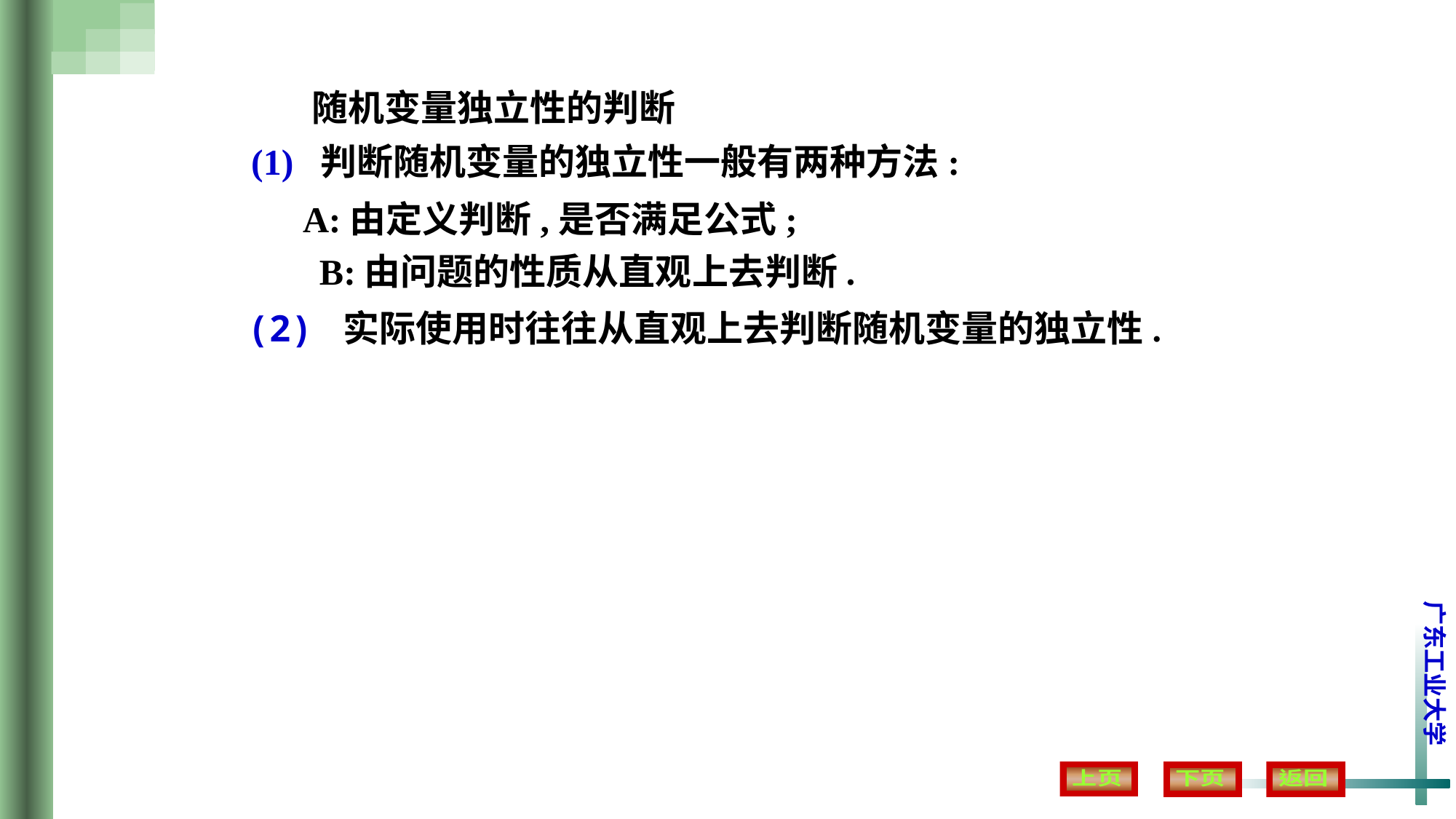

随机变量独立性的判断
(1)  判断随机变量的独立性一般有两种方法:
 A:由定义判断,是否满足公式;
B:由问题的性质从直观上去判断.
(2) 实际使用时往往从直观上去判断随机变量的独立性.